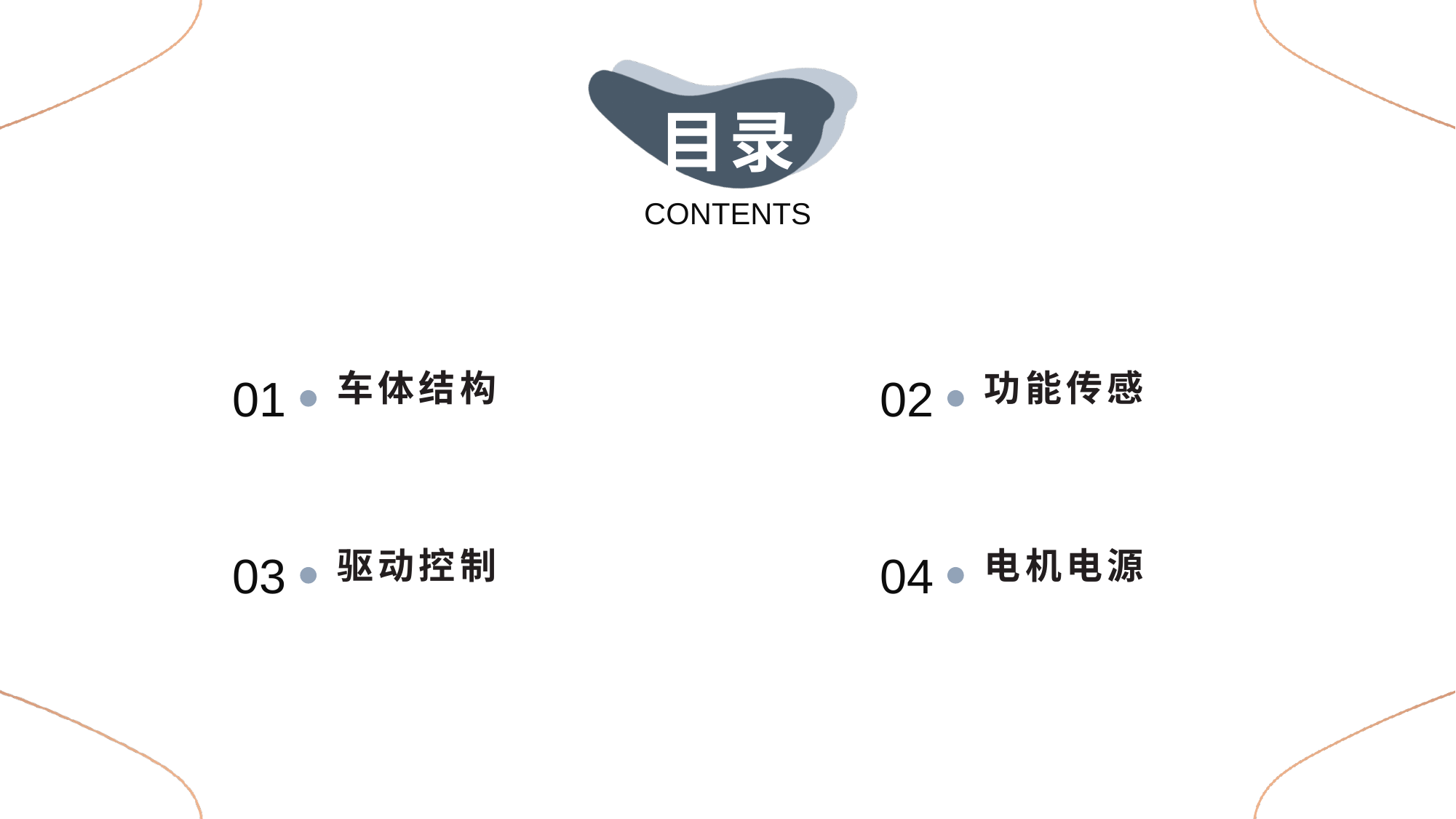

目录
CONTENTS
车体结构
功能传感
01
02

驱动控制
电机电源
03
04